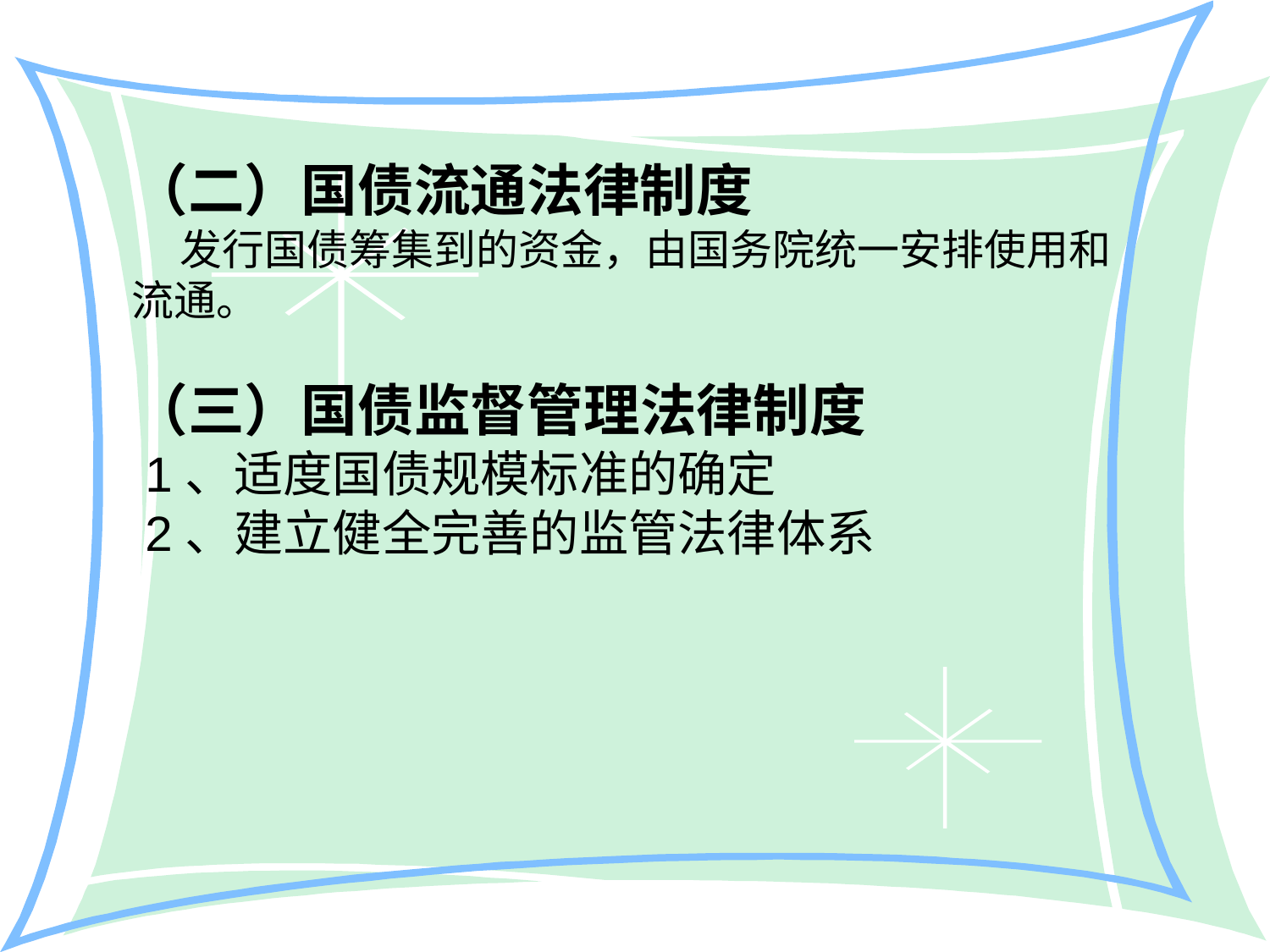

（二）国债流通法律制度
    发行国债筹集到的资金，由国务院统一安排使用和流通。

（三）国债监督管理法律制度
 1、适度国债规模标准的确定
 2、建立健全完善的监管法律体系